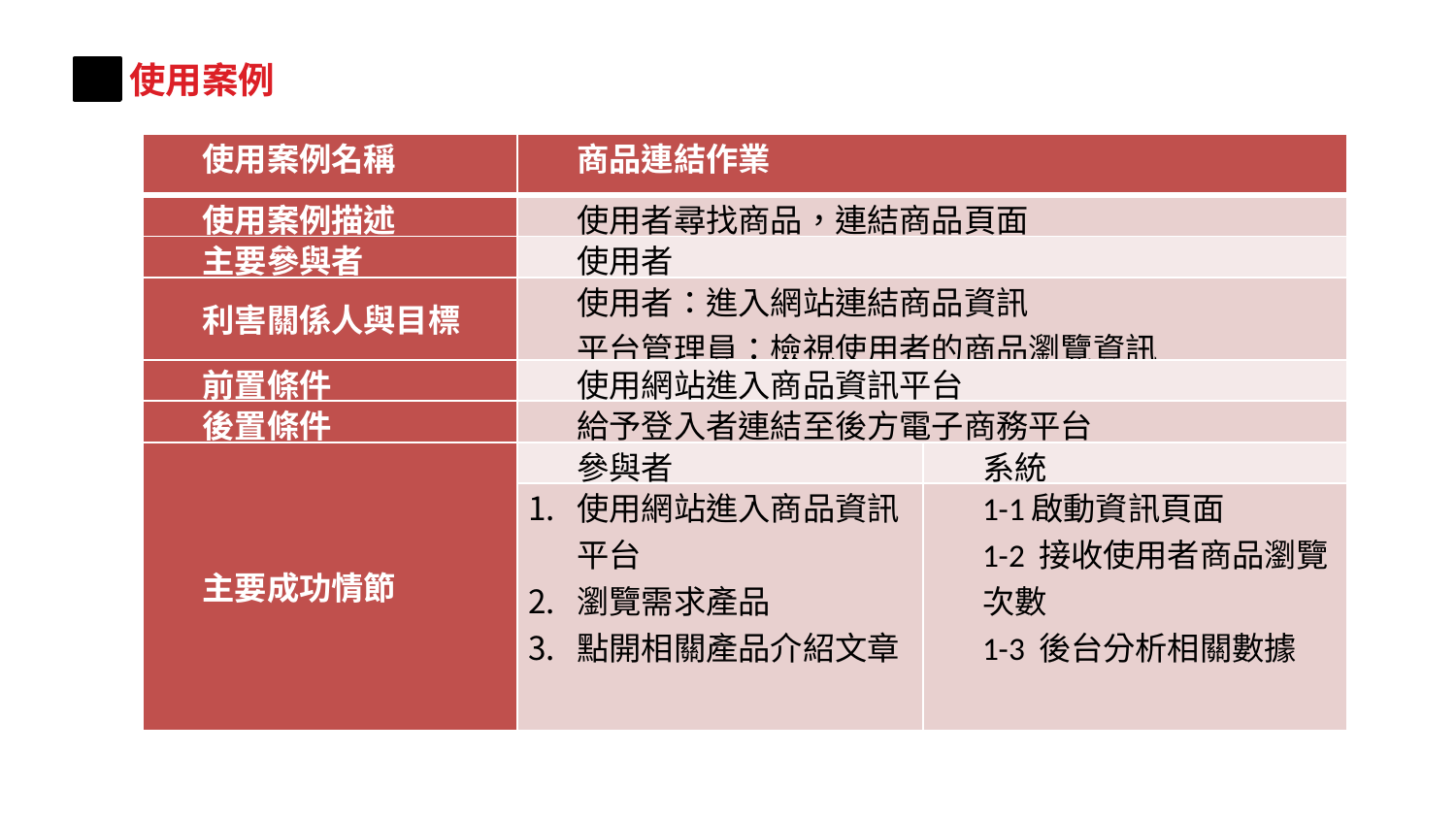

使用案例

| 使用案例名稱 | 商品連結作業 |  |
| --- | --- | --- |
| 使用案例描述 | 使用者尋找商品，連結商品頁面 |  |
| 主要參與者 | 使用者 |  |
| 利害關係人與目標 | 使用者：進入網站連結商品資訊 平台管理員：檢視使用者的商品瀏覽資訊 |  |
| 前置條件 | 使用網站進入商品資訊平台 |  |
| 後置條件 | 給予登入者連結至後方電子商務平台 |  |
| 主要成功情節 | 參與者 | 系統 |
|  | 使用網站進入商品資訊平台 瀏覽需求產品 點開相關產品介紹文章 | 1-1啟動資訊頁面 1-2 接收使用者商品瀏覽次數 1-3 後台分析相關數據 |